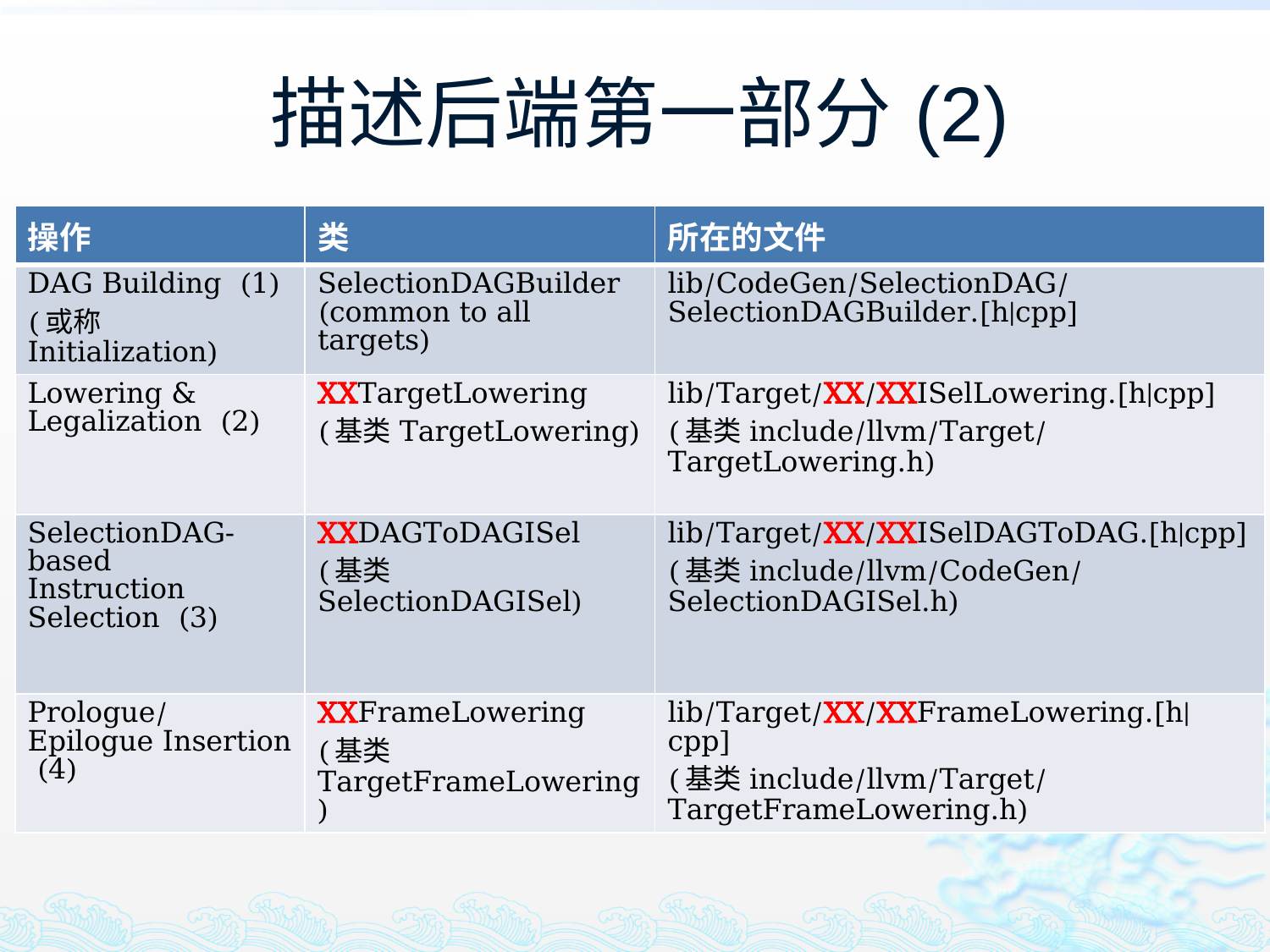

# 描述后端第一部分(2)
| 操作 | 类 | 所在的文件 |
| --- | --- | --- |
| DAG Building (1) (或称Initialization) | SelectionDAGBuilder (common to all targets) | lib/CodeGen/SelectionDAG/SelectionDAGBuilder.[h|cpp] |
| Lowering & Legalization (2) | XXTargetLowering (基类TargetLowering) | lib/Target/XX/XXISelLowering.[h|cpp] (基类include/llvm/Target/TargetLowering.h) |
| SelectionDAG-based Instruction Selection (3) | XXDAGToDAGISel (基类SelectionDAGISel) | lib/Target/XX/XXISelDAGToDAG.[h|cpp] (基类include/llvm/CodeGen/SelectionDAGISel.h) |
| Prologue/Epilogue Insertion (4) | XXFrameLowering (基类TargetFrameLowering) | lib/Target/XX/XXFrameLowering.[h|cpp] (基类include/llvm/Target/TargetFrameLowering.h) |